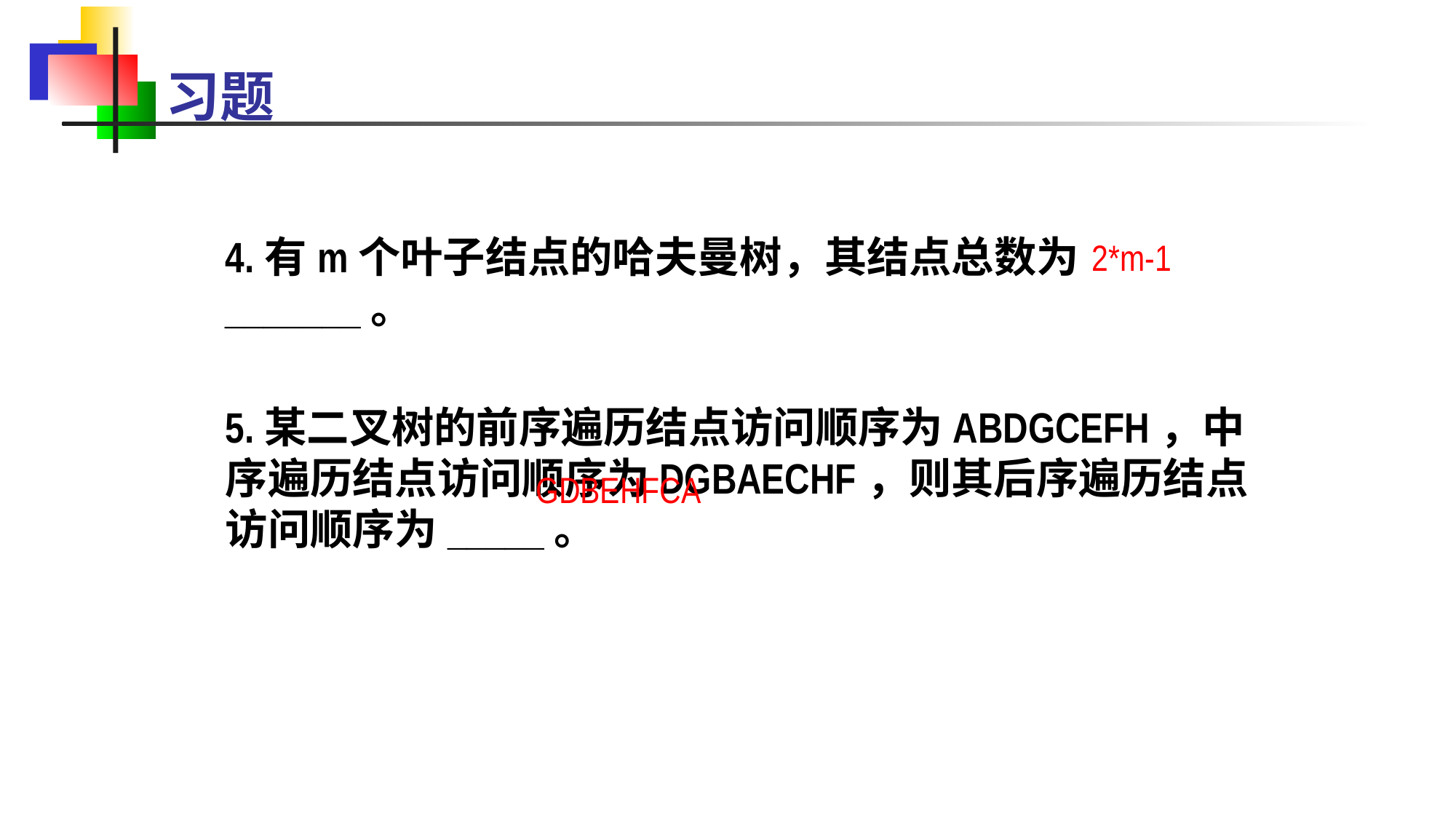

# 习题

4.有m个叶子结点的哈夫曼树，其结点总数为_______。

5.某二叉树的前序遍历结点访问顺序为ABDGCEFH，中序遍历结点访问顺序为DGBAECHF，则其后序遍历结点访问顺序为_____。
2*m-1
GDBEHFCA